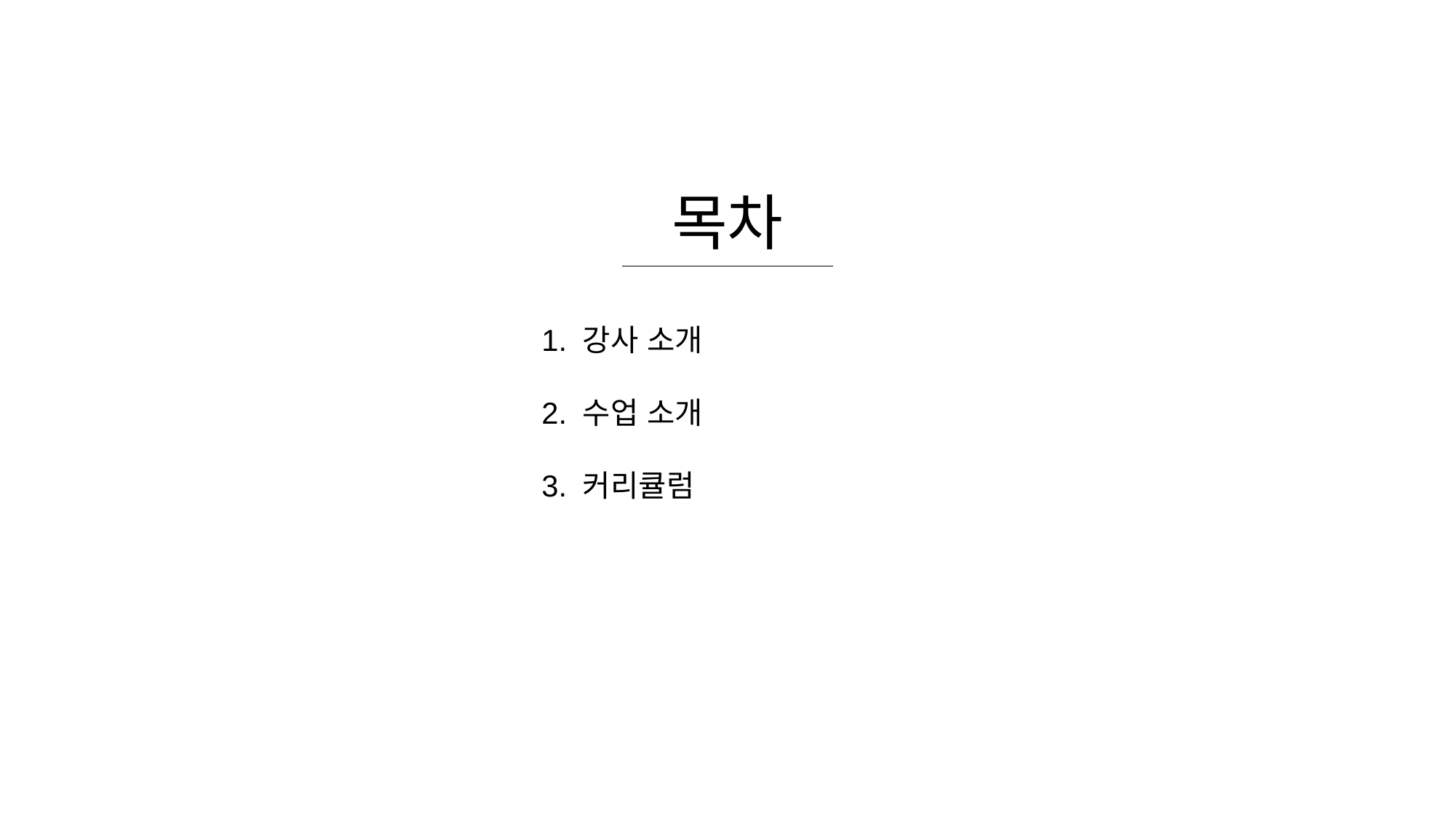

목차
1. 강사 소개

2. 수업 소개

3. 커리큘럼